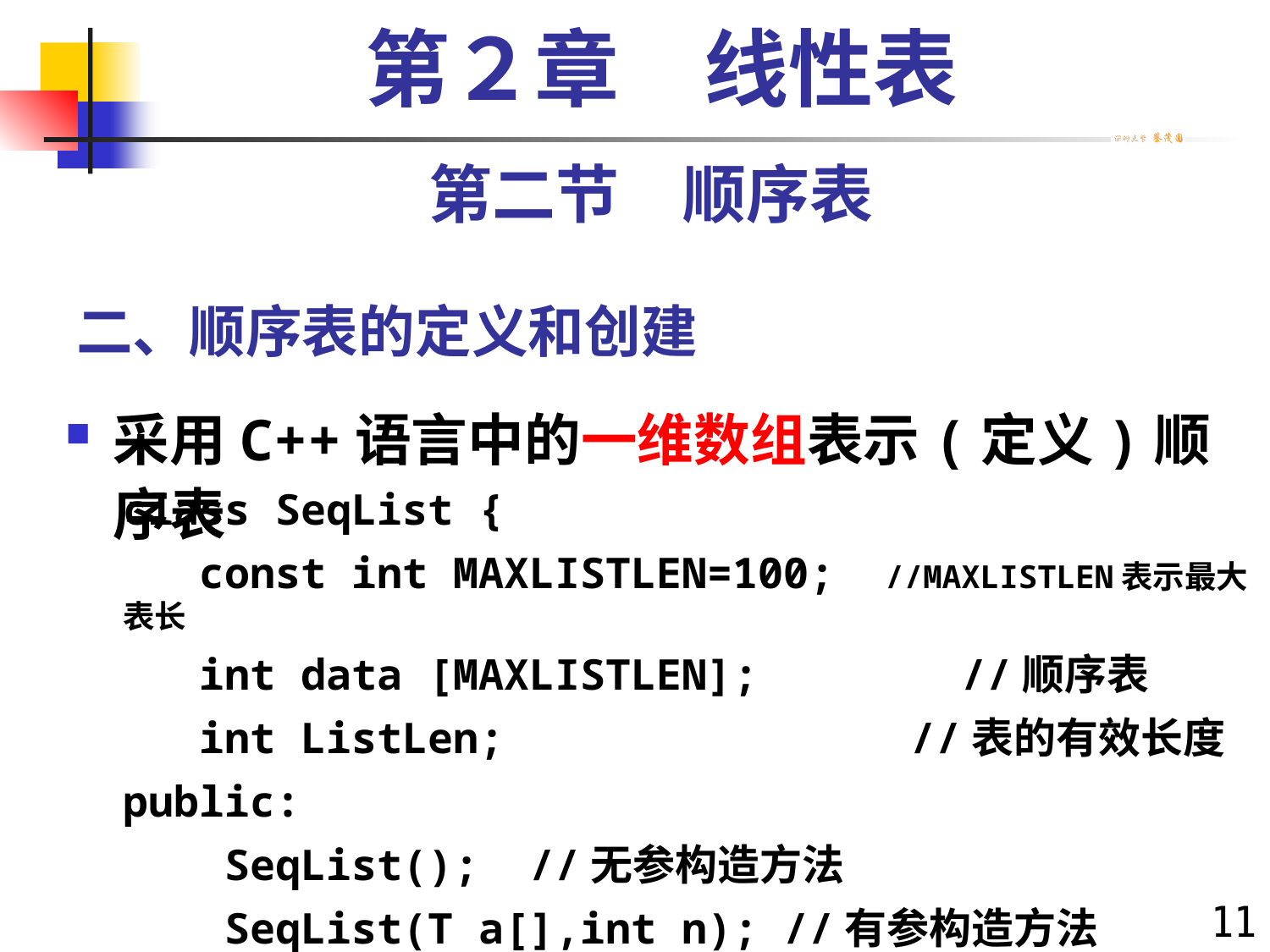

第２章　线性表
第二节　顺序表
# 二、顺序表的定义和创建
采用C++语言中的一维数组表示(定义)顺序表
class SeqList {
   const int MAXLISTLEN=100;  //MAXLISTLEN表示最大表长
   int data [MAXLISTLEN];        //顺序表
   int ListLen;                //表的有效长度
public:
    SeqList();  //无参构造方法
    SeqList(T a[],int n); //有参构造方法
11